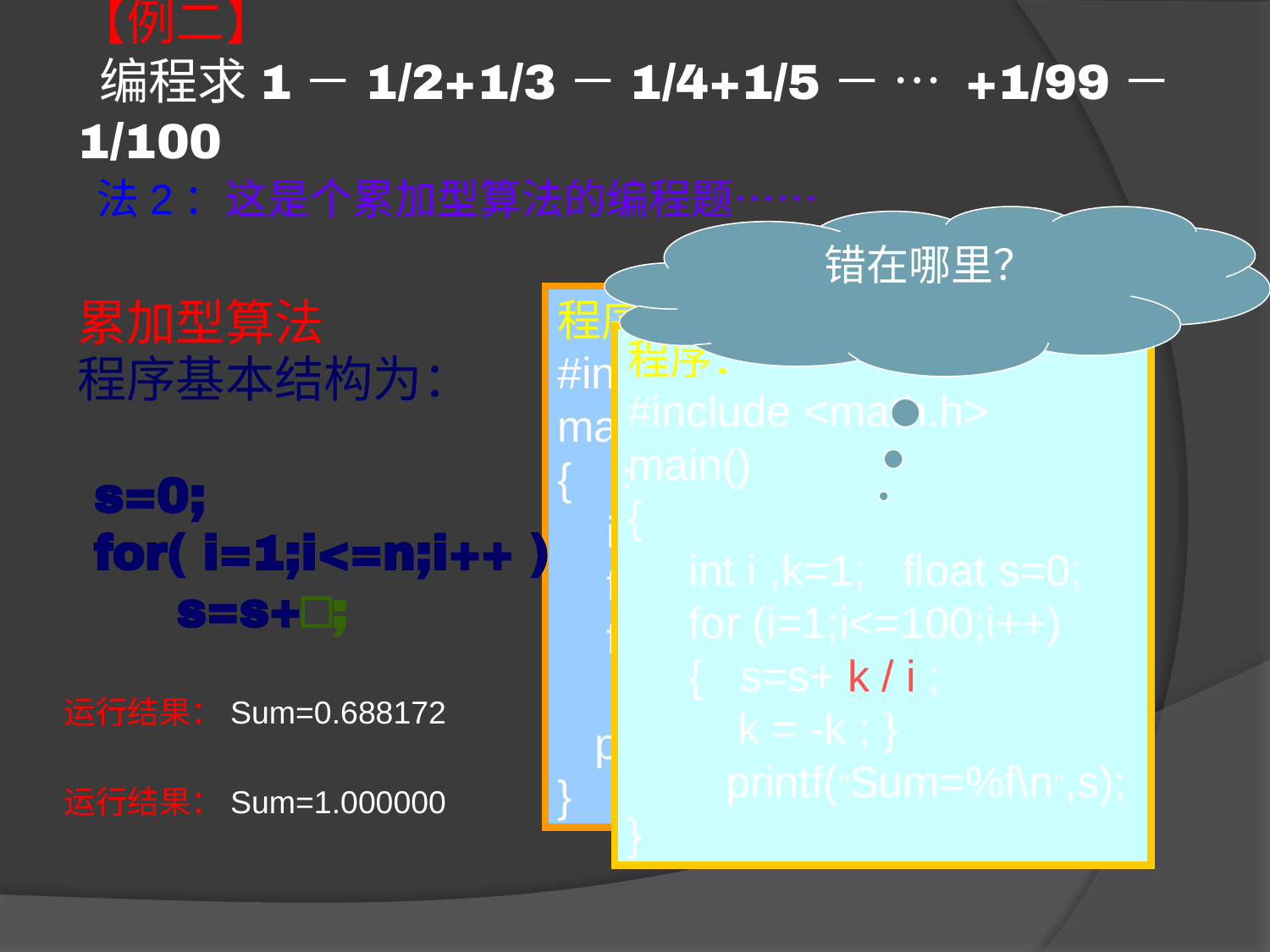

【例二】
  编程求1－1/2+1/3－1/4+1/5－ … +1/99－1/100
法2：这是个累加型算法的编程题……
           错在哪里？
程序：
#include <math.h> main();
{
    int i ;
    float s=0;
    for (i=1;i<=100;i++)
       s=s+pow (-1, i+1) / i ;
   printf("Sum=%f\n",s);
}
累加型算法
程序基本结构为：

 s=0;
 for( i=1;i<=n;i++ )
      s=s+□;
程序：
#include <math.h>
main()
{
     int i ,k=1;   float s=0;
     for (i=1;i<=100;i++)
     {   s=s+ k / i ;
         k = -k ; }
        printf("Sum=%f\n",s);
}
：
运行结果：Sum=0.688172
运行结果：Sum=1.000000